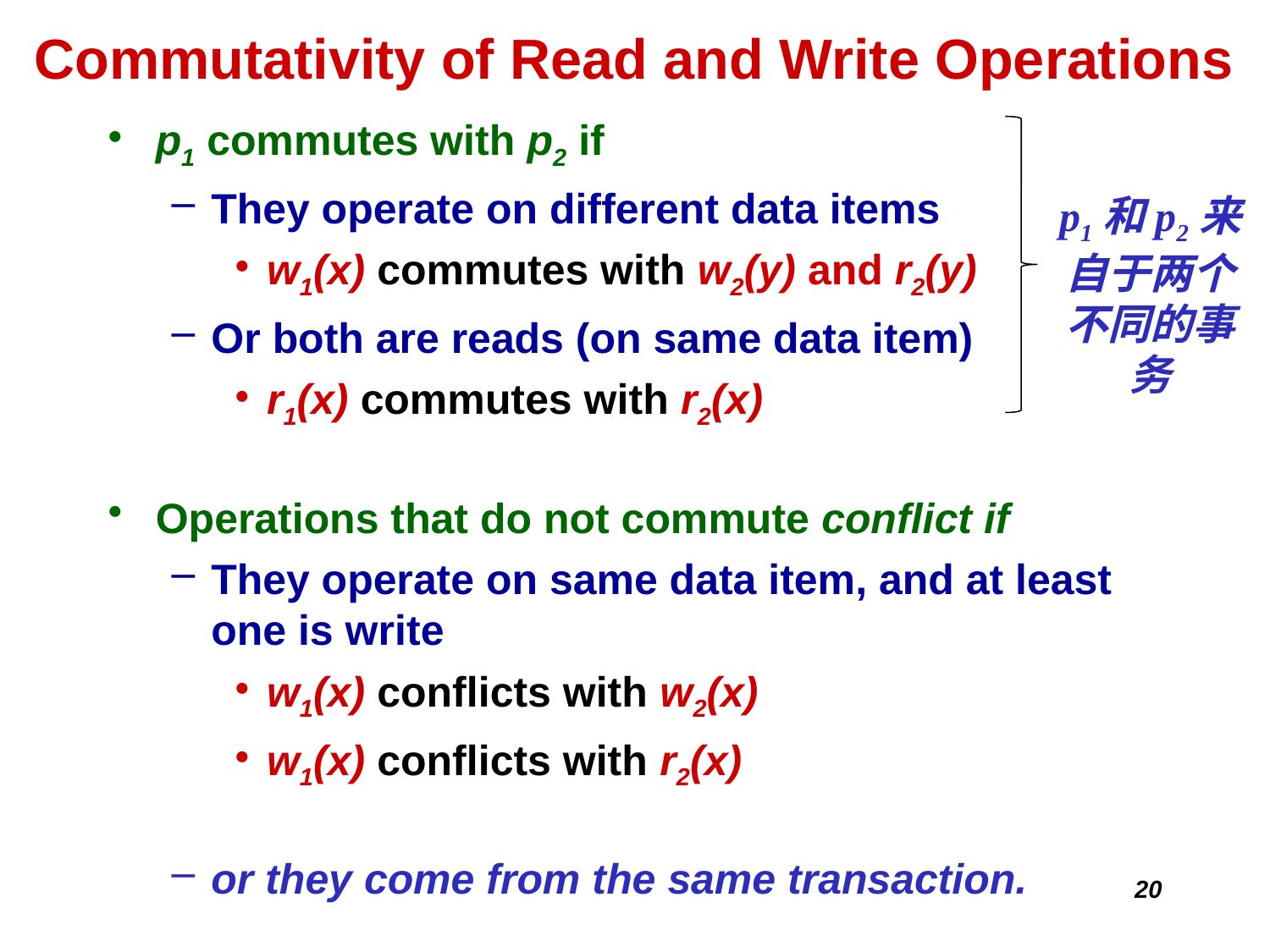

# Commutativity of Read and Write Operations
p1 commutes with p2 if
They operate on different data items
w1(x) commutes with w2(y) and r2(y)
Or both are reads (on same data item)
r1(x) commutes with r2(x)

Operations that do not commute conflict if
They operate on same data item, and at least one is write
w1(x) conflicts with w2(x)
w1(x) conflicts with r2(x)

or they come from the same transaction.

p1和p2来自于两个不同的事务
20